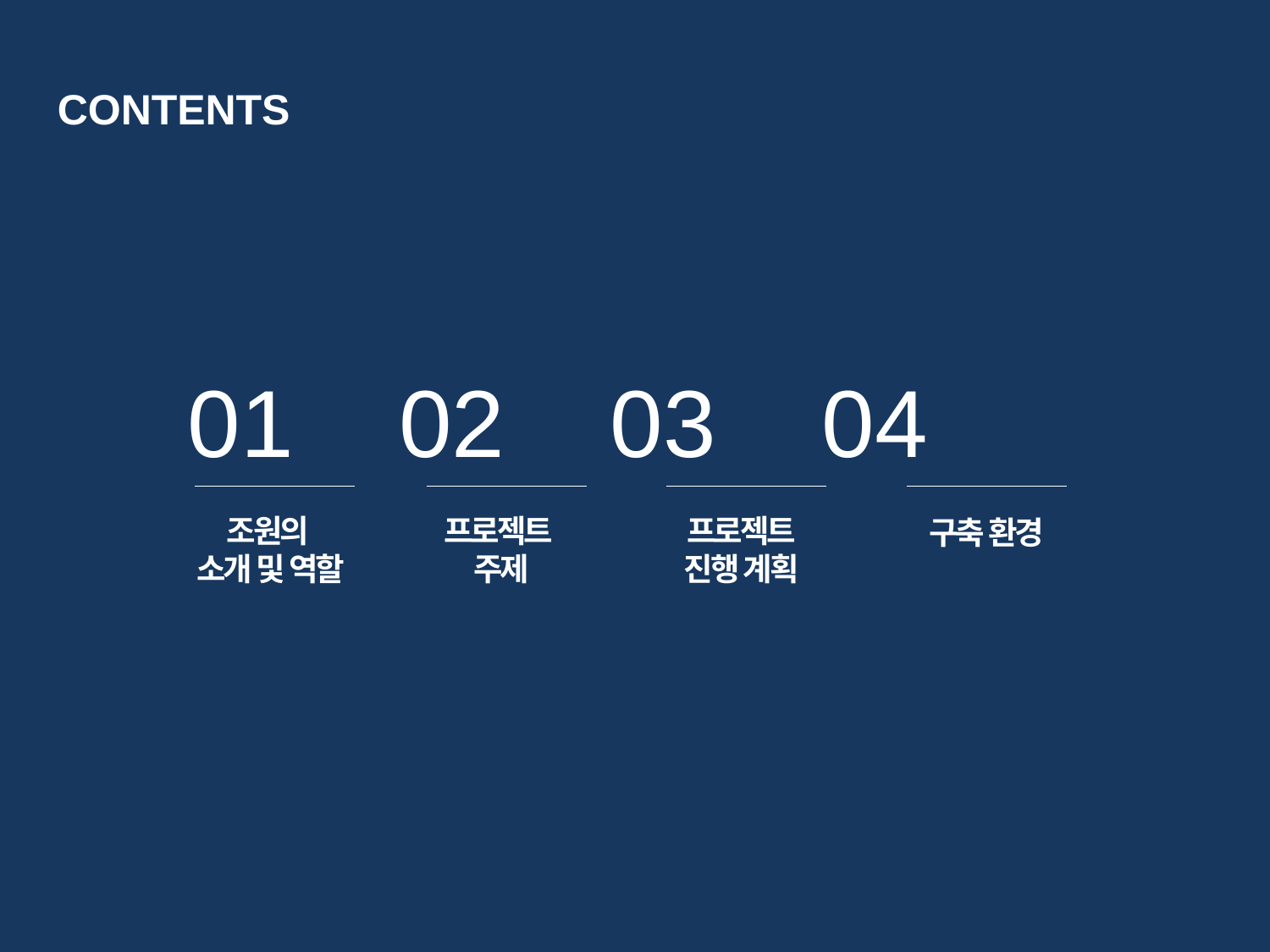

CONTENTS
01    02    03    04
조원의
소개 및 역할

프로젝트
주제
프로젝트
진행 계획
구축 환경